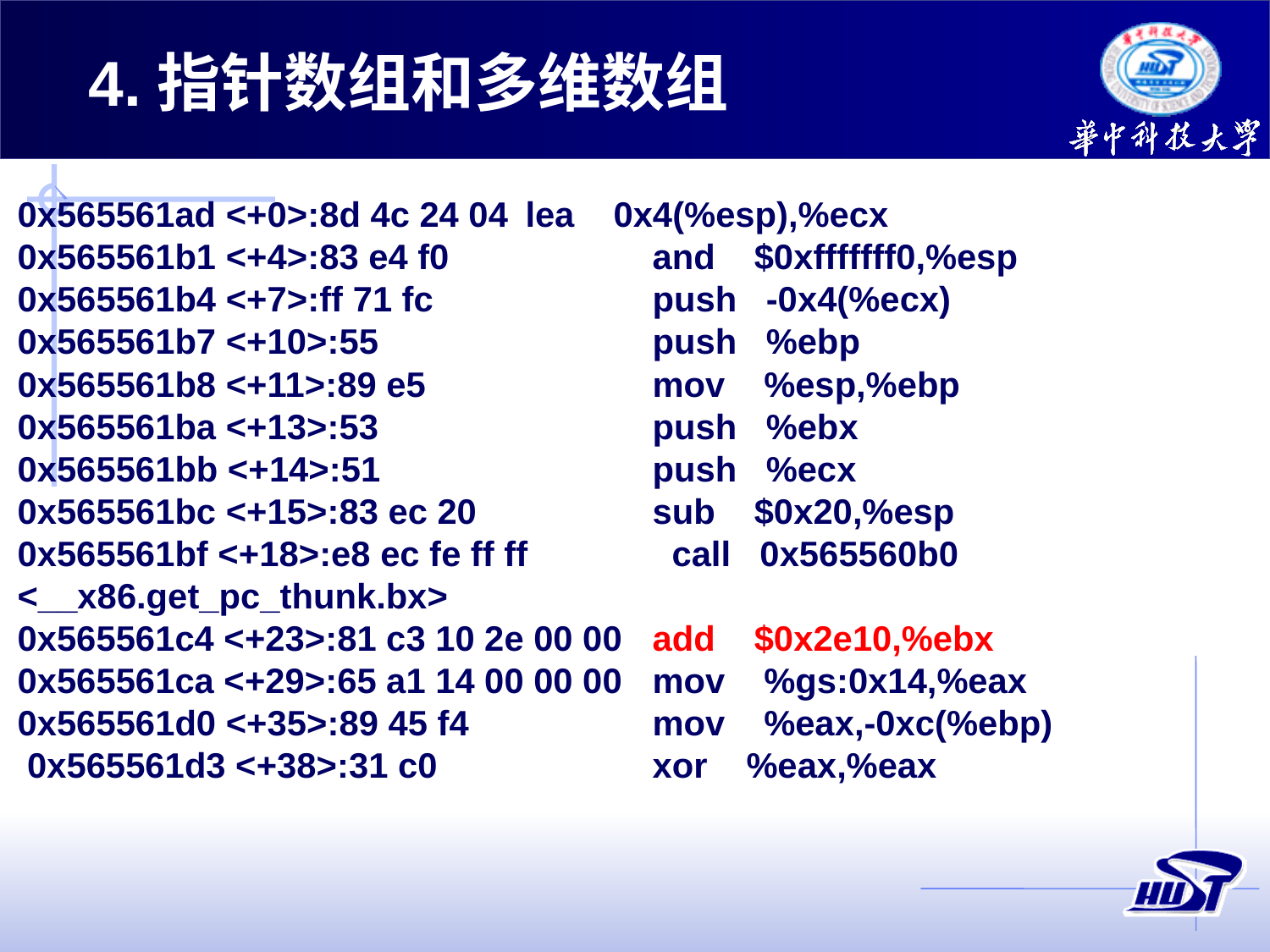

4.指针数组和多维数组
0x565561ad <+0>:8d 4c 24 04	lea    0x4(%esp),%ecx
0x565561b1 <+4>:83 e4 f0		and    $0xfffffff0,%esp
0x565561b4 <+7>:ff 71 fc		push   -0x4(%ecx)
0x565561b7 <+10>:55			push   %ebp
0x565561b8 <+11>:89 e5		mov    %esp,%ebp
0x565561ba <+13>:53			push   %ebx
0x565561bb <+14>:51			push   %ecx
0x565561bc <+15>:83 ec 20		sub    $0x20,%esp
0x565561bf <+18>:e8 ec fe ff ff	  call   0x565560b0 <__x86.get_pc_thunk.bx>
0x565561c4 <+23>:81 c3 10 2e 00 00	add    $0x2e10,%ebx
0x565561ca <+29>:65 a1 14 00 00 00	mov    %gs:0x14,%eax
0x565561d0 <+35>:89 45 f4		mov    %eax,-0xc(%ebp)
 0x565561d3 <+38>:31 c0		xor    %eax,%eax